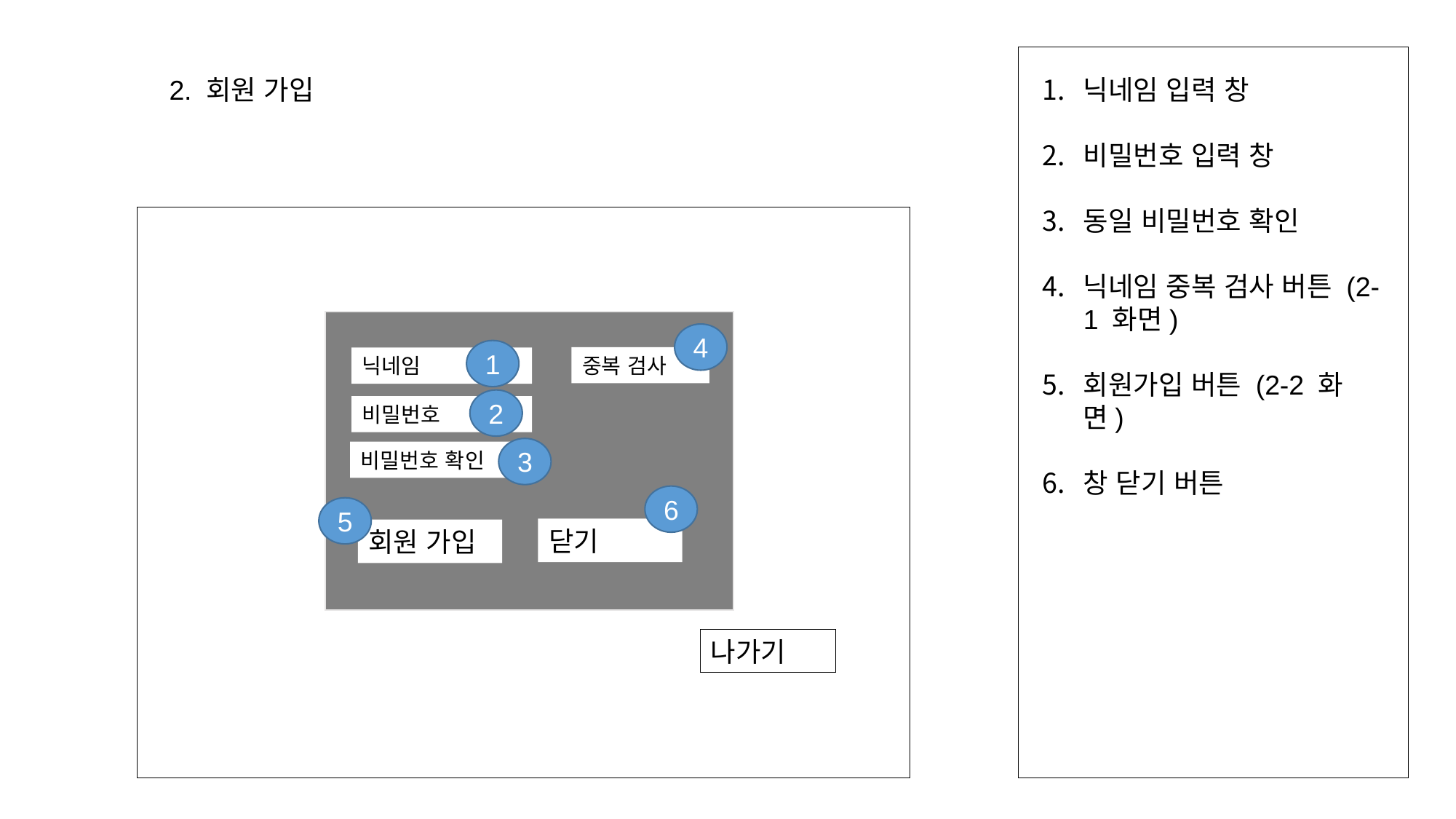

2. 회원 가입
닉네임 입력 창

비밀번호 입력 창

동일 비밀번호 확인

닉네임 중복 검사 버튼 (2-1 화면)

회원가입 버튼 (2-2 화면)

창 닫기 버튼

4
1
중복 검사
닉네임
닉네임
2
비밀번호
비밀번호
3
비밀번호 확인
회원가입
로그인
6
5
닫기
회원 가입
나가기